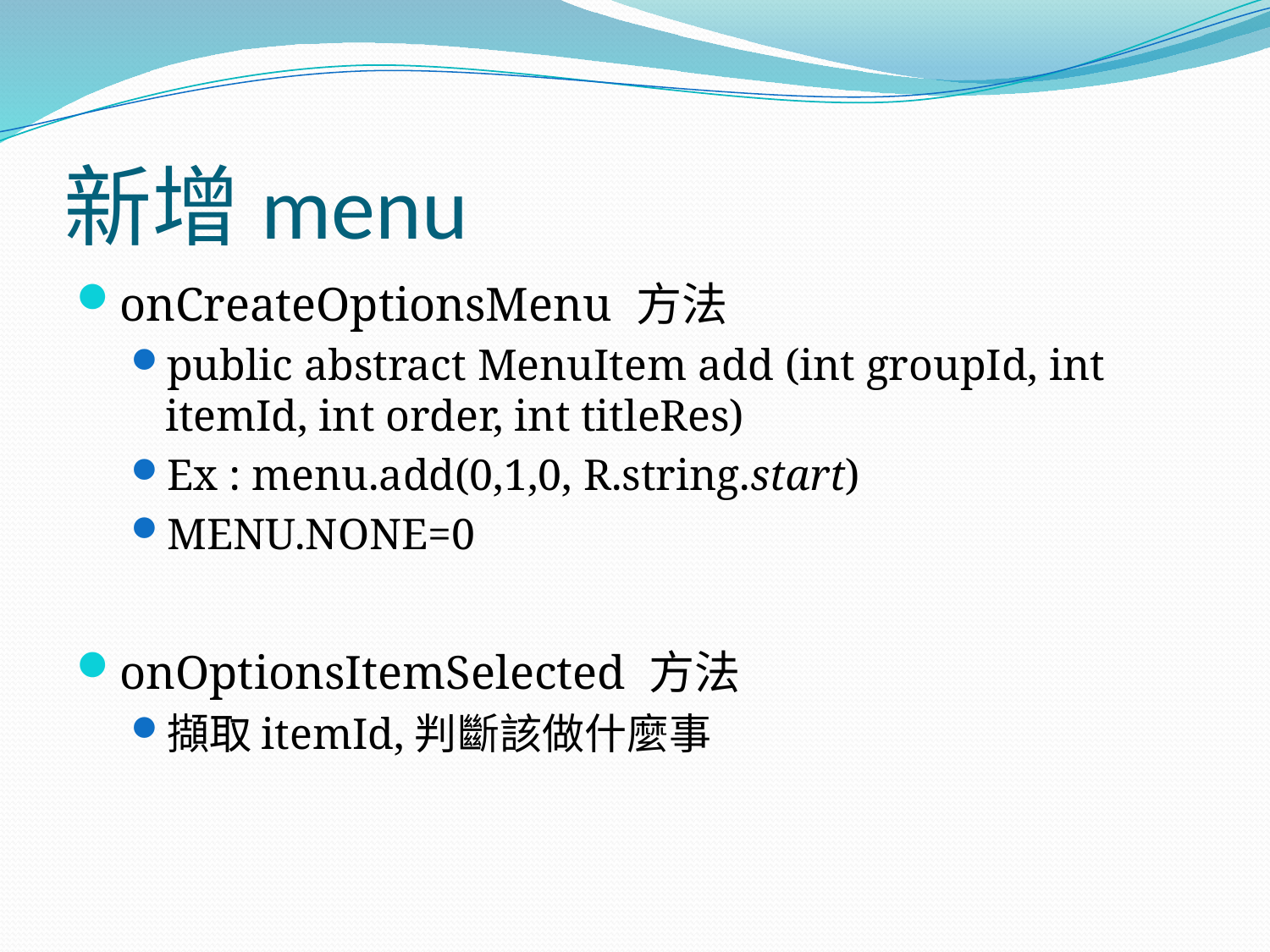

# 新增menu
onCreateOptionsMenu 方法
public abstract MenuItem add (int groupId, int itemId, int order, int titleRes)
Ex : menu.add(0,1,0, R.string.start)
MENU.NONE=0

onOptionsItemSelected 方法
擷取itemId,判斷該做什麼事